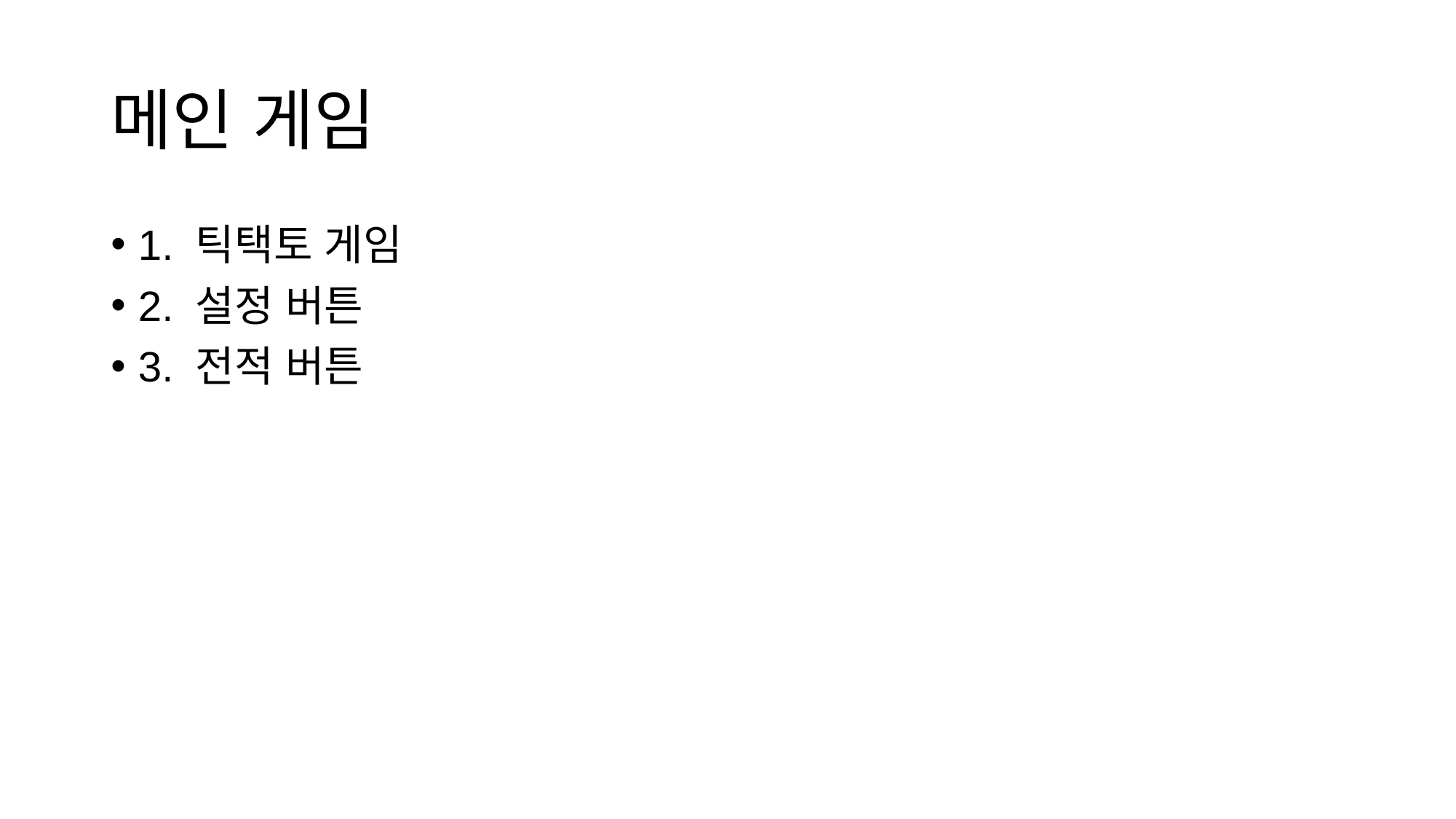

# 메인 게임
1. 틱택토 게임
2. 설정 버튼
3. 전적 버튼